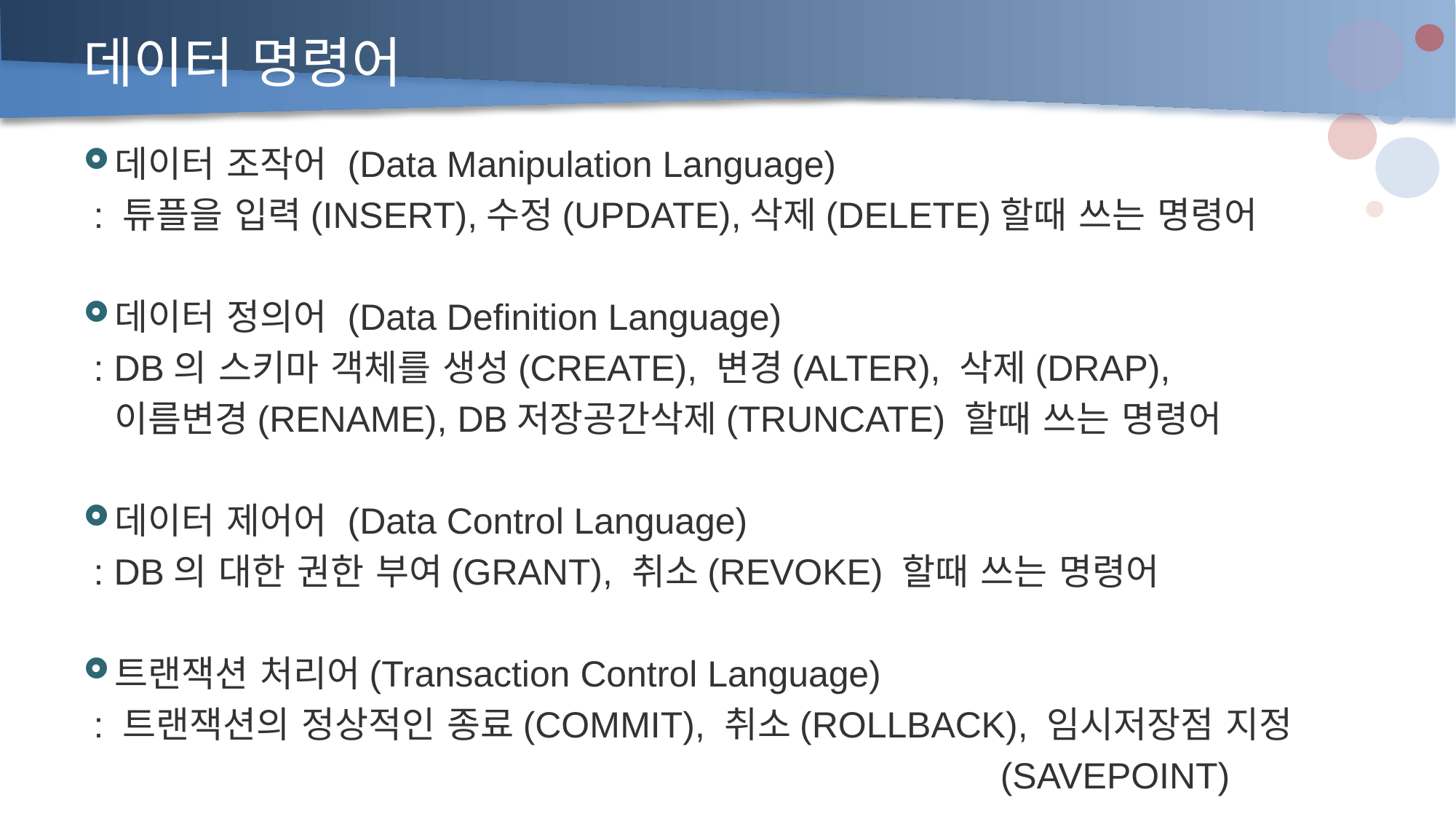

데이터 명령어
데이터 조작어 (Data Manipulation Language)
 : 튜플을 입력(INSERT),수정(UPDATE),삭제(DELETE)할때 쓰는 명령어

데이터 정의어 (Data Definition Language)
 : DB의 스키마 객체를 생성(CREATE), 변경(ALTER), 삭제(DRAP),
	이름변경(RENAME), DB저장공간삭제(TRUNCATE) 할때 쓰는 명령어

데이터 제어어 (Data Control Language)
 : DB의 대한 권한 부여(GRANT), 취소(REVOKE) 할때 쓰는 명령어

트랜잭션 처리어(Transaction Control Language)
 : 트랜잭션의 정상적인 종료(COMMIT), 취소(ROLLBACK), 임시저장점 지정
                                                                                          (SAVEPOINT)